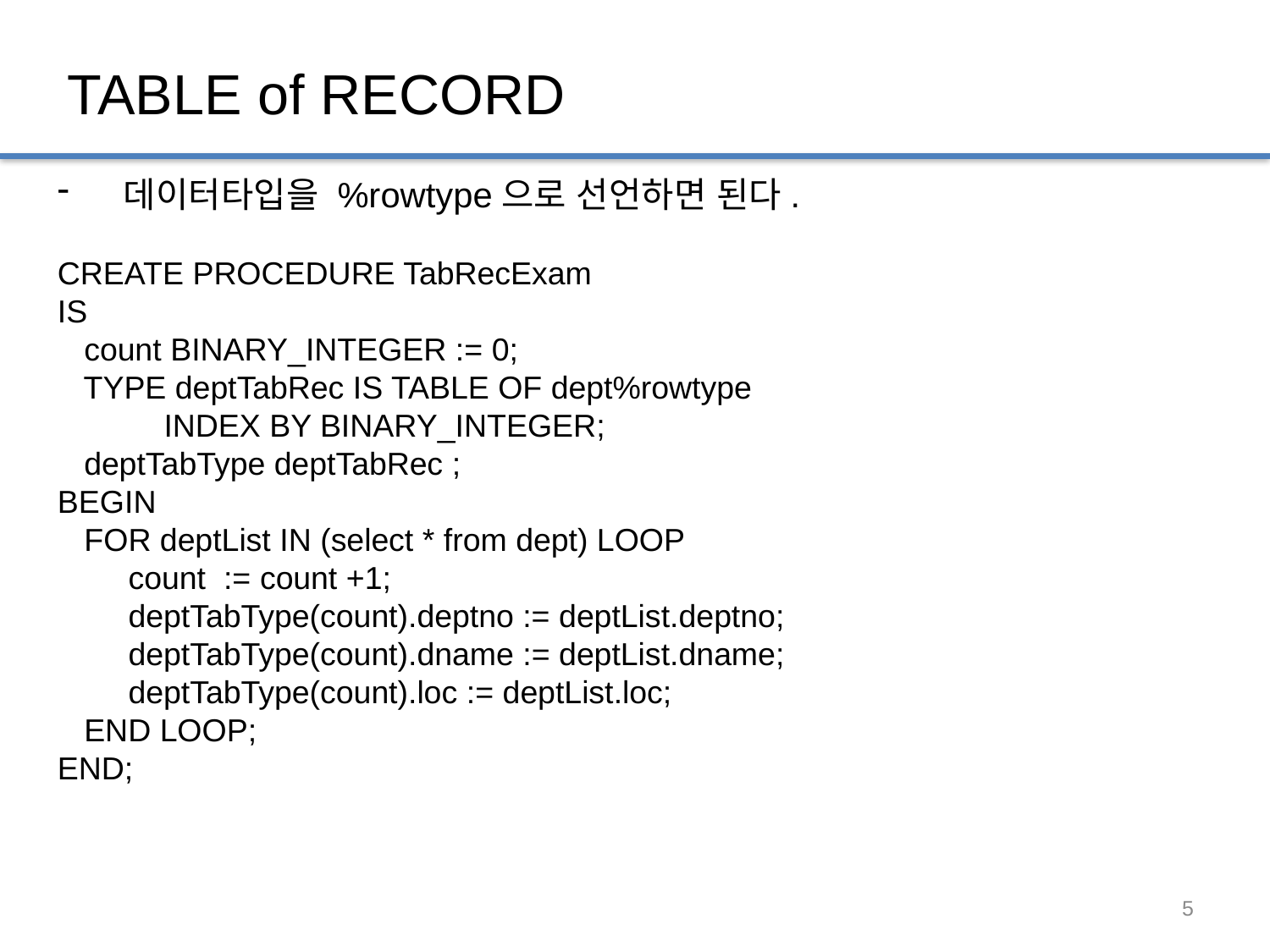

TABLE of RECORD
 데이터타입을 %rowtype으로 선언하면 된다.

CREATE PROCEDURE TabRecExam
IS 
   count BINARY_INTEGER := 0;
   TYPE deptTabRec IS TABLE OF dept%rowtype
            INDEX BY BINARY_INTEGER;
   deptTabType deptTabRec ;
BEGIN
   FOR deptList IN (select * from dept) LOOP
        count  := count +1;
        deptTabType(count).deptno := deptList.deptno;
        deptTabType(count).dname := deptList.dname;
        deptTabType(count).loc := deptList.loc;
   END LOOP;
END;

5